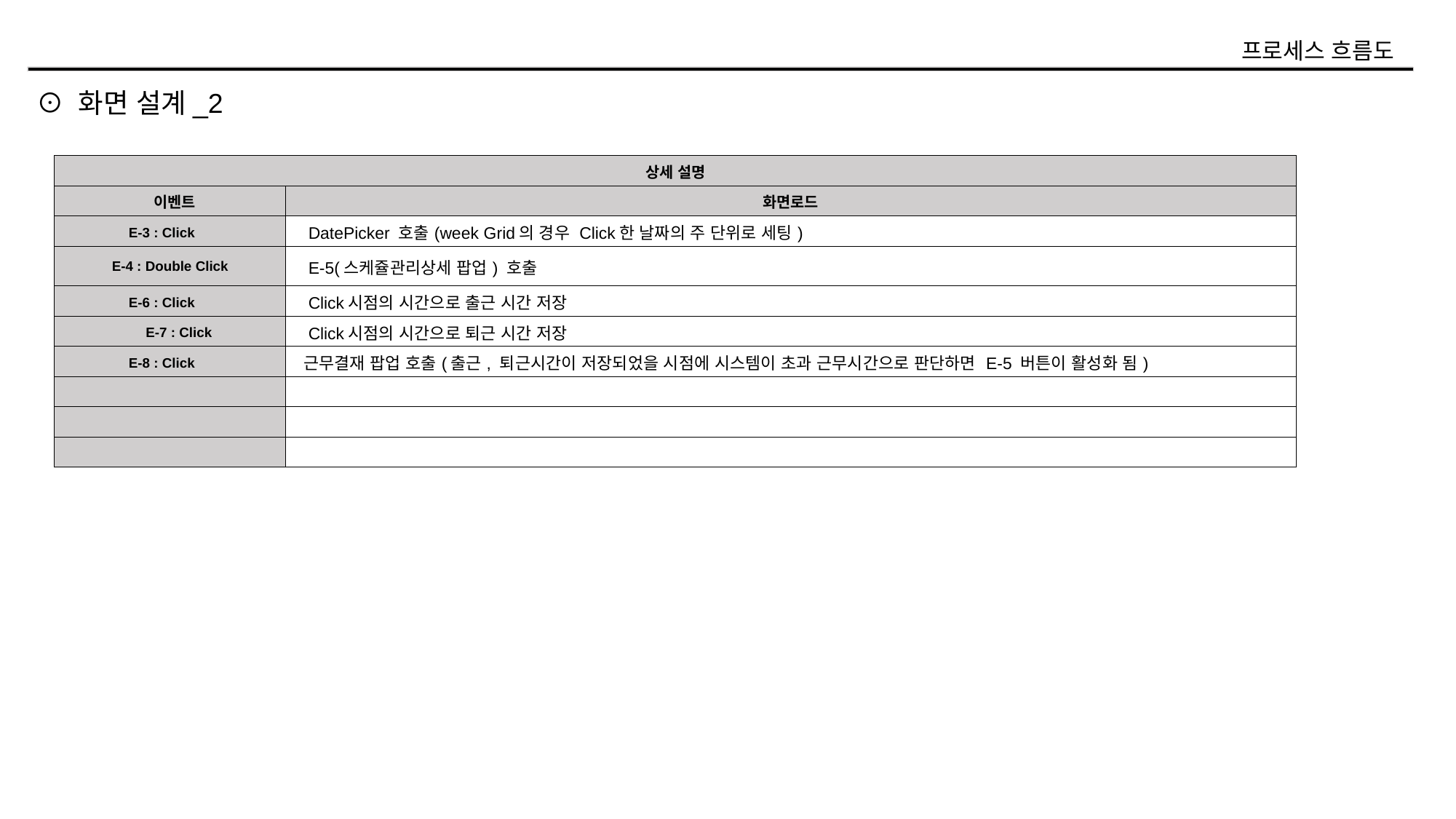

프로세스 흐름도

⊙ 화면 설계_2
| 상세 설명 |  |
| --- | --- |
| 이벤트 | 화면로드 |
| E-3 : Click | DatePicker 호출(week Grid의 경우 Click한 날짜의 주 단위로 세팅) |
| E-4 : Double Click | E-5(스케쥴관리상세 팝업) 호출 |
| E-6 : Click | Click시점의 시간으로 출근 시간 저장 |
| E-7 : Click | Click시점의 시간으로 퇴근 시간 저장 |
| E-8 : Click | 근무결재 팝업 호출(출근, 퇴근시간이 저장되었을 시점에 시스템이 초과 근무시간으로 판단하면 E-5 버튼이 활성화 됨) |
|  |  |
|  |  |
|  |  |